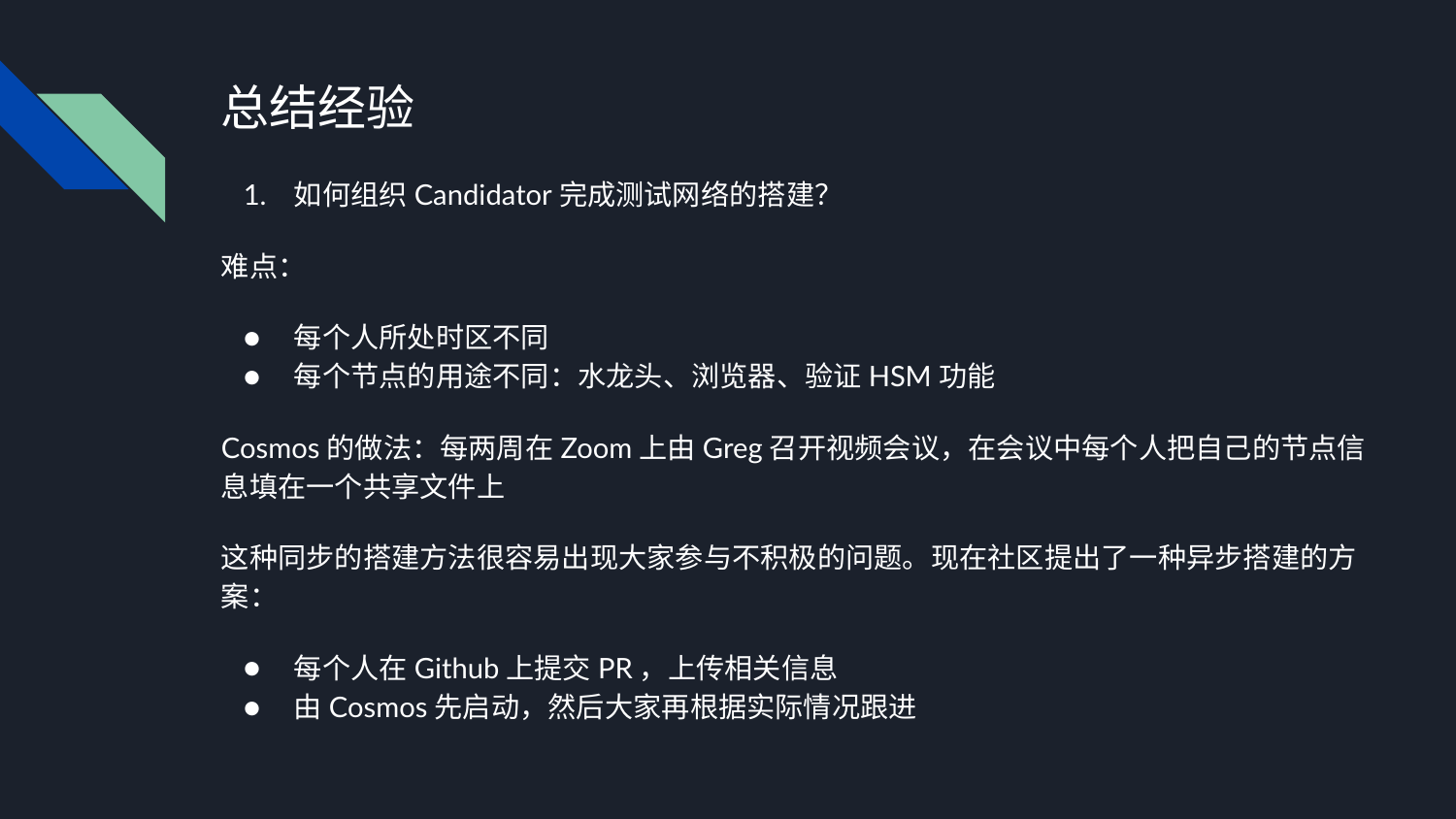

# 总结经验
如何组织Candidator完成测试网络的搭建？
难点：
每个人所处时区不同
每个节点的用途不同：水龙头、浏览器、验证HSM功能
Cosmos的做法：每两周在Zoom上由Greg召开视频会议，在会议中每个人把自己的节点信息填在一个共享文件上
这种同步的搭建方法很容易出现大家参与不积极的问题。现在社区提出了一种异步搭建的方案：
每个人在Github上提交PR，上传相关信息
由Cosmos先启动，然后大家再根据实际情况跟进